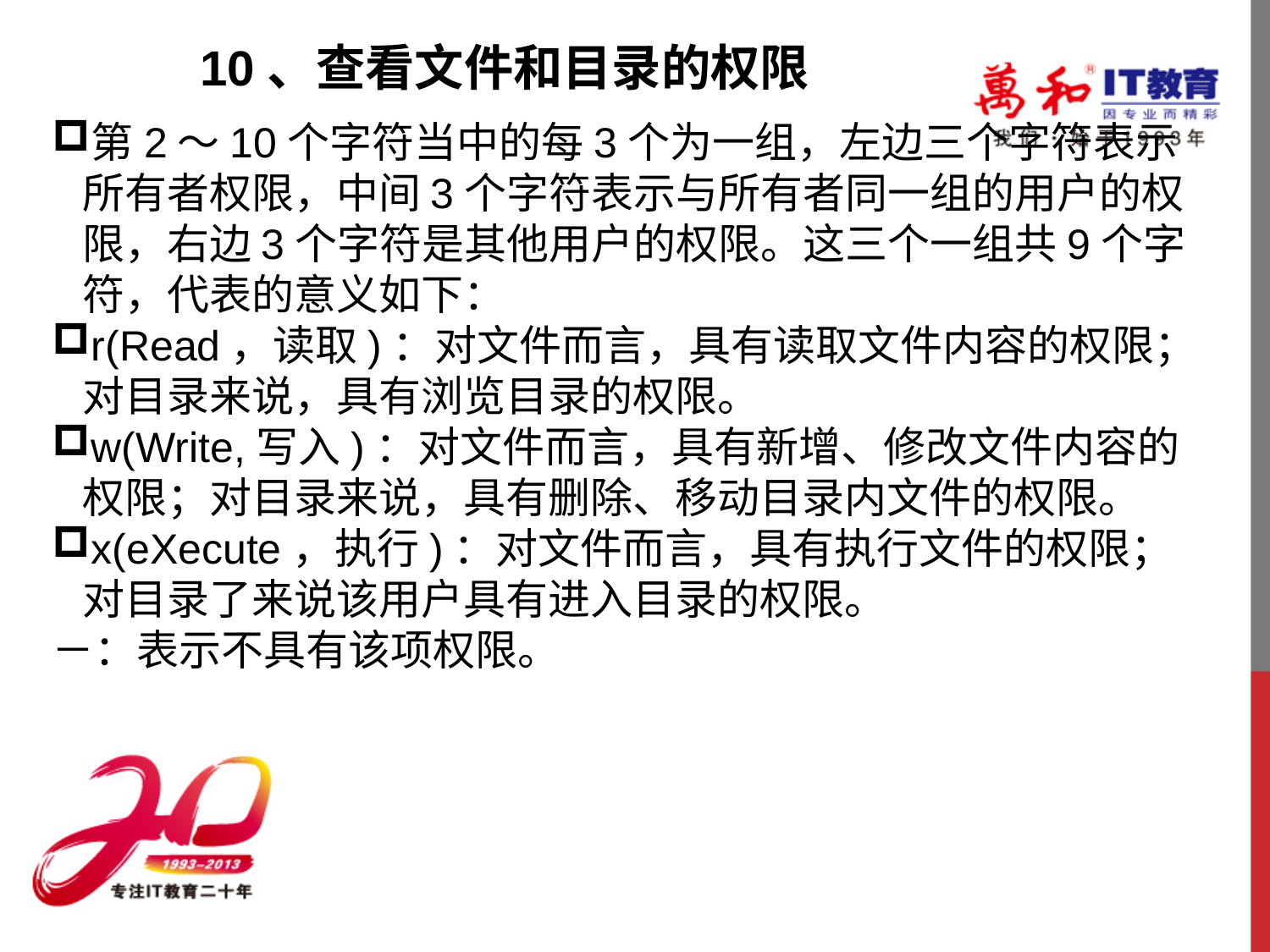

10、查看文件和目录的权限
第2～10个字符当中的每3个为一组，左边三个字符表示所有者权限，中间3个字符表示与所有者同一组的用户的权限，右边3个字符是其他用户的权限。这三个一组共9个字符，代表的意义如下：
r(Read，读取)：对文件而言，具有读取文件内容的权限；对目录来说，具有浏览目录的权限。
w(Write,写入)：对文件而言，具有新增、修改文件内容的权限；对目录来说，具有删除、移动目录内文件的权限。
x(eXecute，执行)：对文件而言，具有执行文件的权限；对目录了来说该用户具有进入目录的权限。
－：表示不具有该项权限。